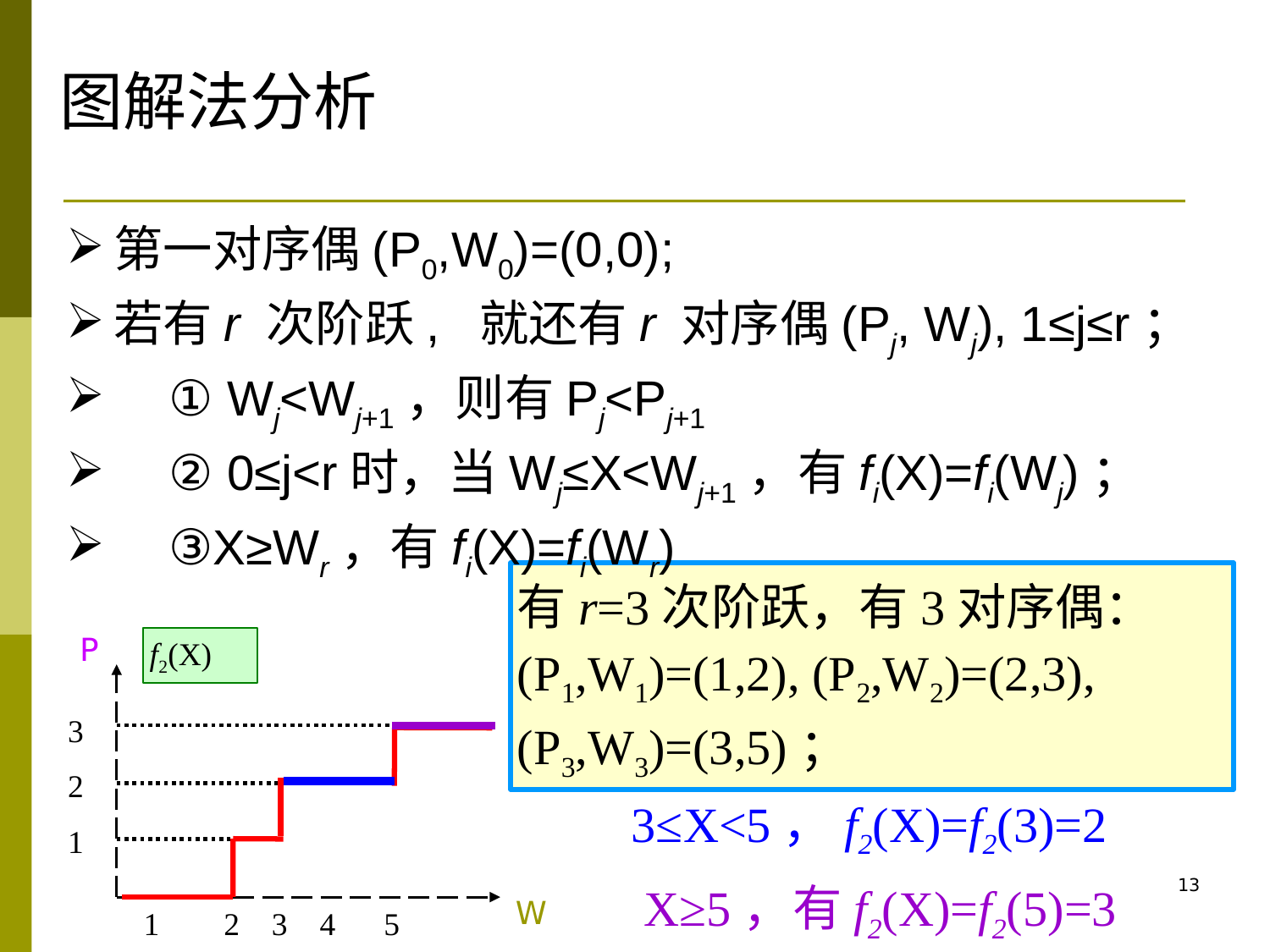

# 图解法分析
第一对序偶(P0,W0)=(0,0);
若有r 次阶跃,  就还有r 对序偶(Pj, Wj), 1≤j≤r；
    ① Wj<Wj+1，则有Pj<Pj+1
    ② 0≤j<r时，当Wj≤X<Wj+1，有fi(X)=fi(Wj)；
    ③X≥Wr，有fi(X)=fi(Wr)
有r=3次阶跃，有3对序偶：(P1,W1)=(1,2), (P2,W2)=(2,3), (P3,W3)=(3,5)；
P
f2(X)

3
2
1
 1        2    3    4      5

3≤X<5，f2(X)=f2(3)=2
X≥5，有f2(X)=f2(5)=3
13
W